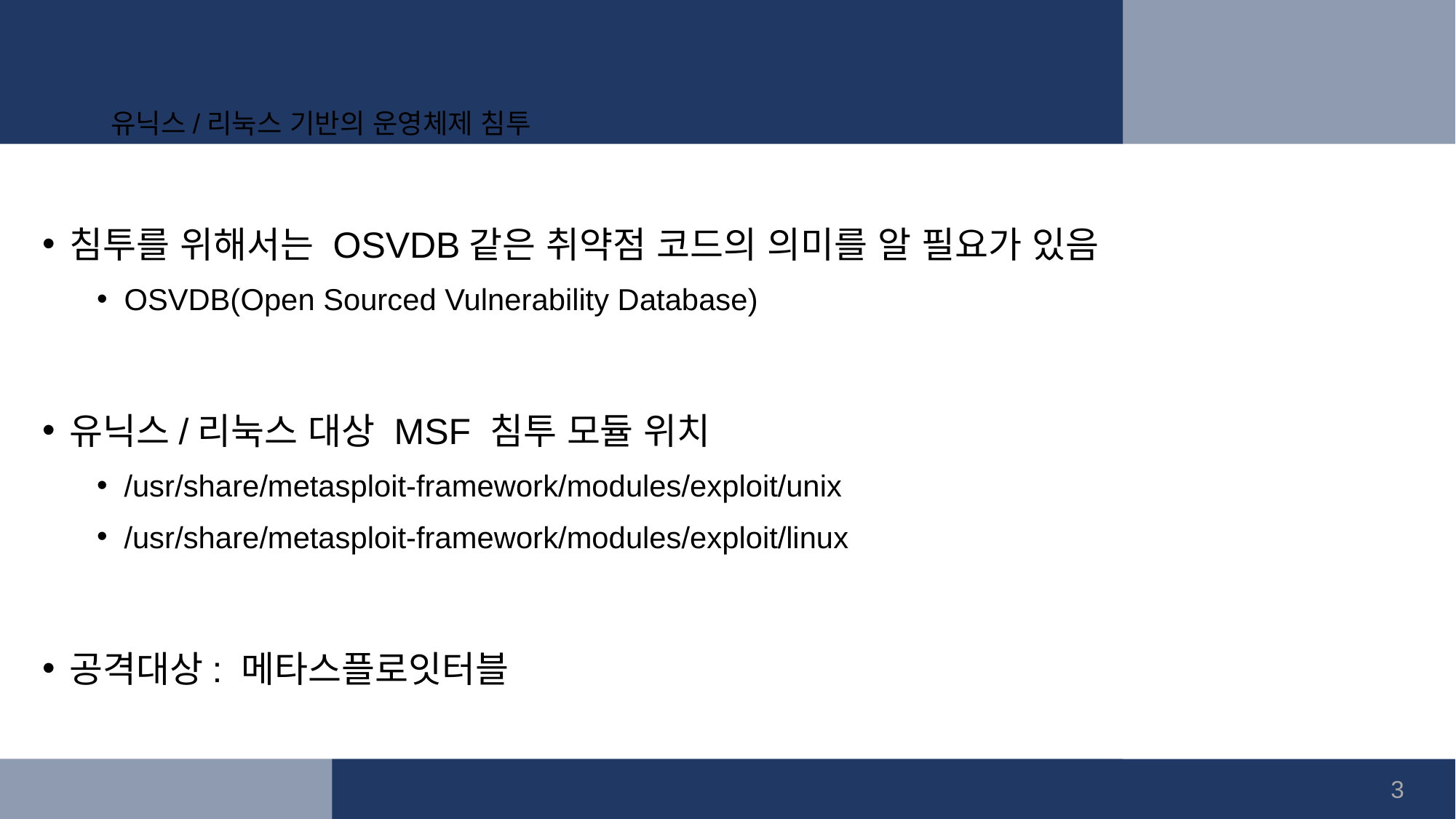

# 유닉스/리눅스 기반의 운영체제 침투
침투를 위해서는 OSVDB같은 취약점 코드의 의미를 알 필요가 있음
OSVDB(Open Sourced Vulnerability Database)

유닉스/리눅스 대상 MSF 침투 모듈 위치
/usr/share/metasploit-framework/modules/exploit/unix
/usr/share/metasploit-framework/modules/exploit/linux

공격대상: 메타스플로잇터블
3